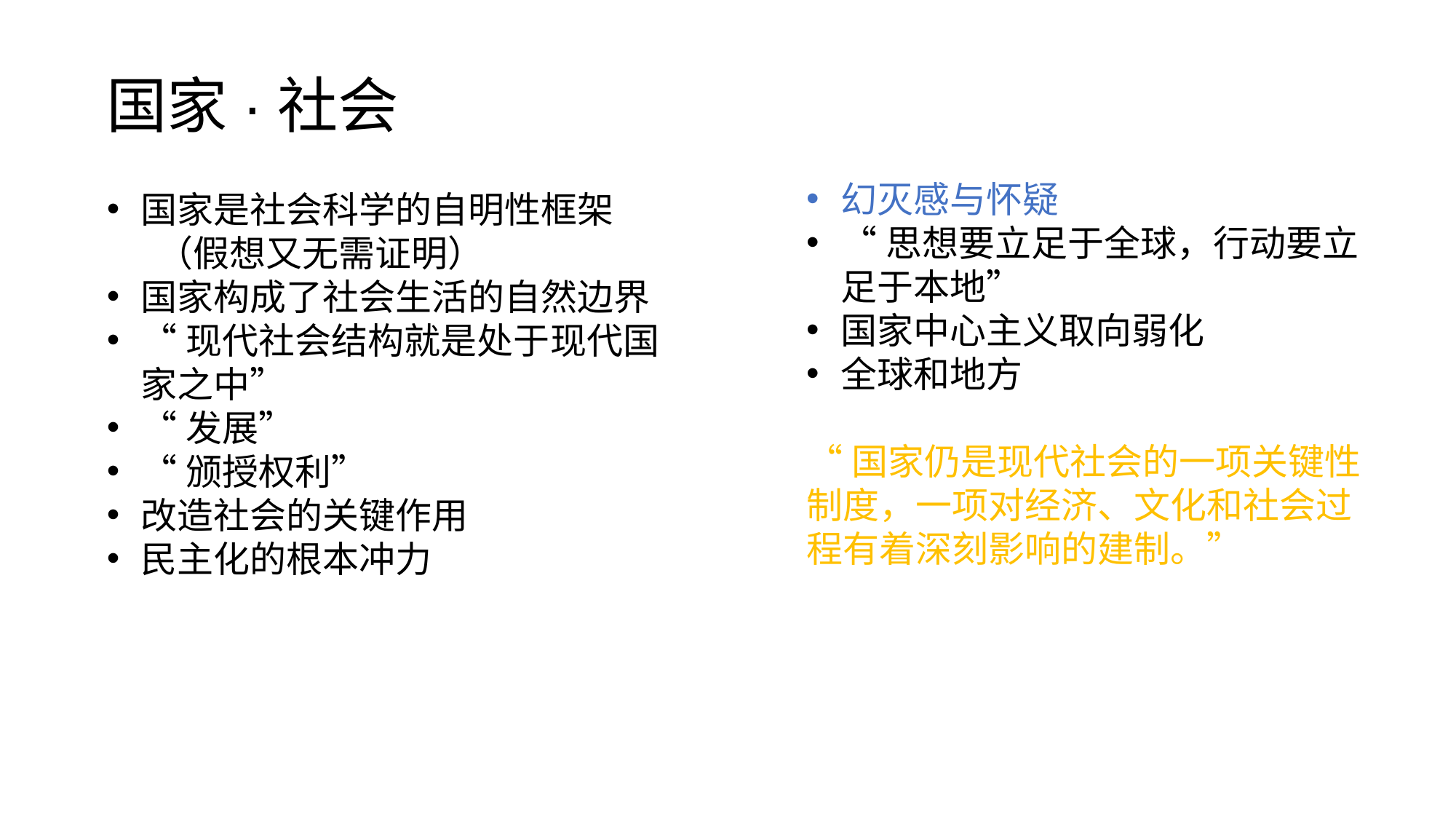

国家·社会
幻灭感与怀疑
“思想要立足于全球，行动要立足于本地”
国家中心主义取向弱化
全球和地方

“国家仍是现代社会的一项关键性制度，一项对经济、文化和社会过程有着深刻影响的建制。”

国家是社会科学的自明性框架
     （假想又无需证明）
国家构成了社会生活的自然边界
“现代社会结构就是处于现代国家之中”
“发展”
“颁授权利”
改造社会的关键作用
民主化的根本冲力